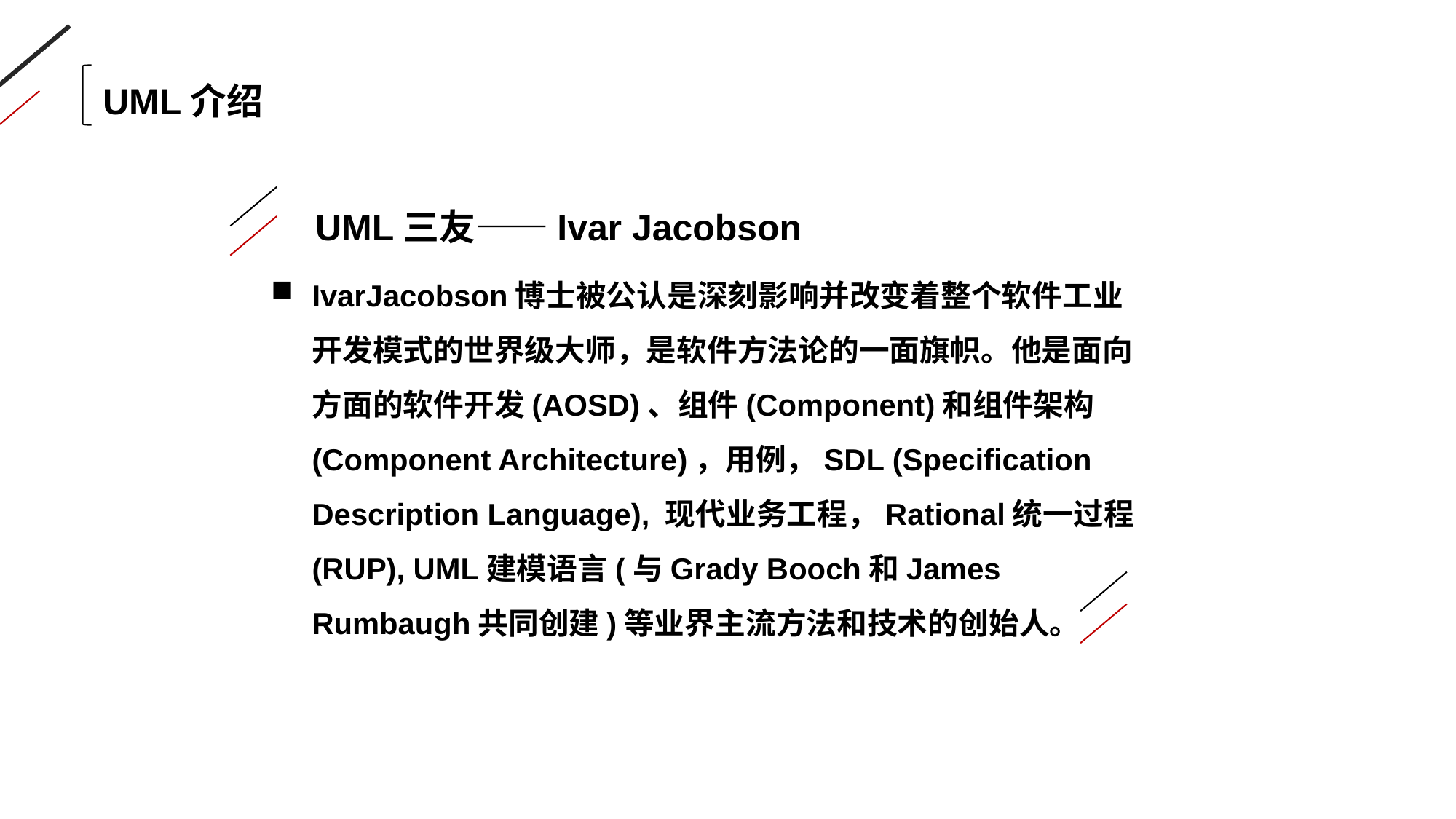

UML介绍
UML三友——Ivar Jacobson

IvarJacobson博士被公认是深刻影响并改变着整个软件工业开发模式的世界级大师，是软件方法论的一面旗帜。他是面向方面的软件开发(AOSD)、组件(Component)和组件架构(Component Architecture)，用例，SDL (Specification Description Language), 现代业务工程，Rational统一过程(RUP), UML建模语言(与Grady Booch和James Rumbaugh共同创建)等业界主流方法和技术的创始人。